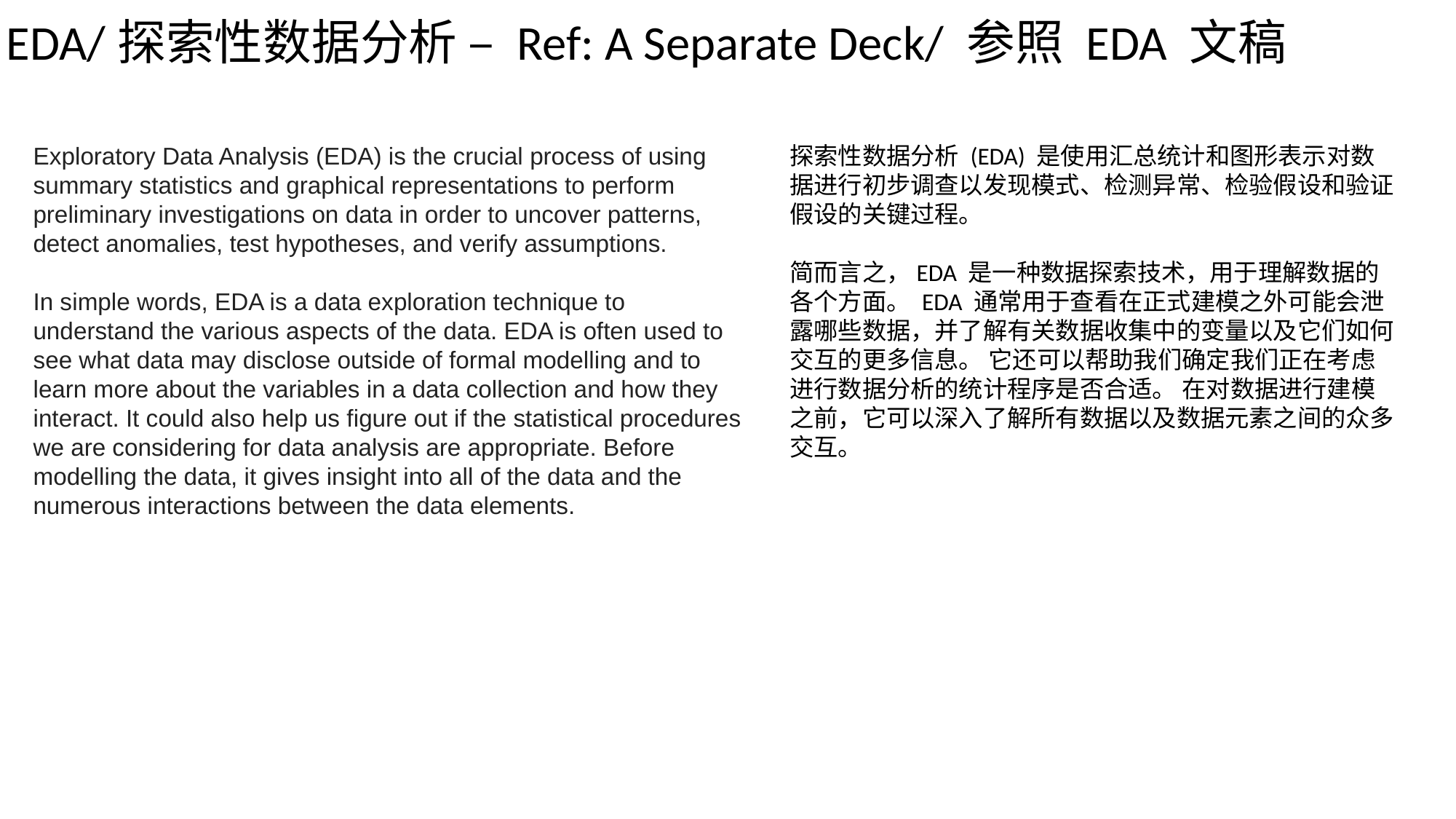

EDA/探索性数据分析 – Ref: A Separate Deck/ 参照 EDA 文稿
Exploratory Data Analysis (EDA) is the crucial process of using summary statistics and graphical representations to perform preliminary investigations on data in order to uncover patterns, detect anomalies, test hypotheses, and verify assumptions.

In simple words, EDA is a data exploration technique to understand the various aspects of the data. EDA is often used to see what data may disclose outside of formal modelling and to learn more about the variables in a data collection and how they interact. It could also help us figure out if the statistical procedures we are considering for data analysis are appropriate. Before modelling the data, it gives insight into all of the data and the numerous interactions between the data elements.
探索性数据分析 (EDA) 是使用汇总统计和图形表示对数据进行初步调查以发现模式、检测异常、检验假设和验证假设的关键过程。

简而言之，EDA 是一种数据探索技术，用于理解数据的各个方面。 EDA 通常用于查看在正式建模之外可能会泄露哪些数据，并了解有关数据收集中的变量以及它们如何交互的更多信息。 它还可以帮助我们确定我们正在考虑进行数据分析的统计程序是否合适。 在对数据进行建模之前，它可以深入了解所有数据以及数据元素之间的众多交互。